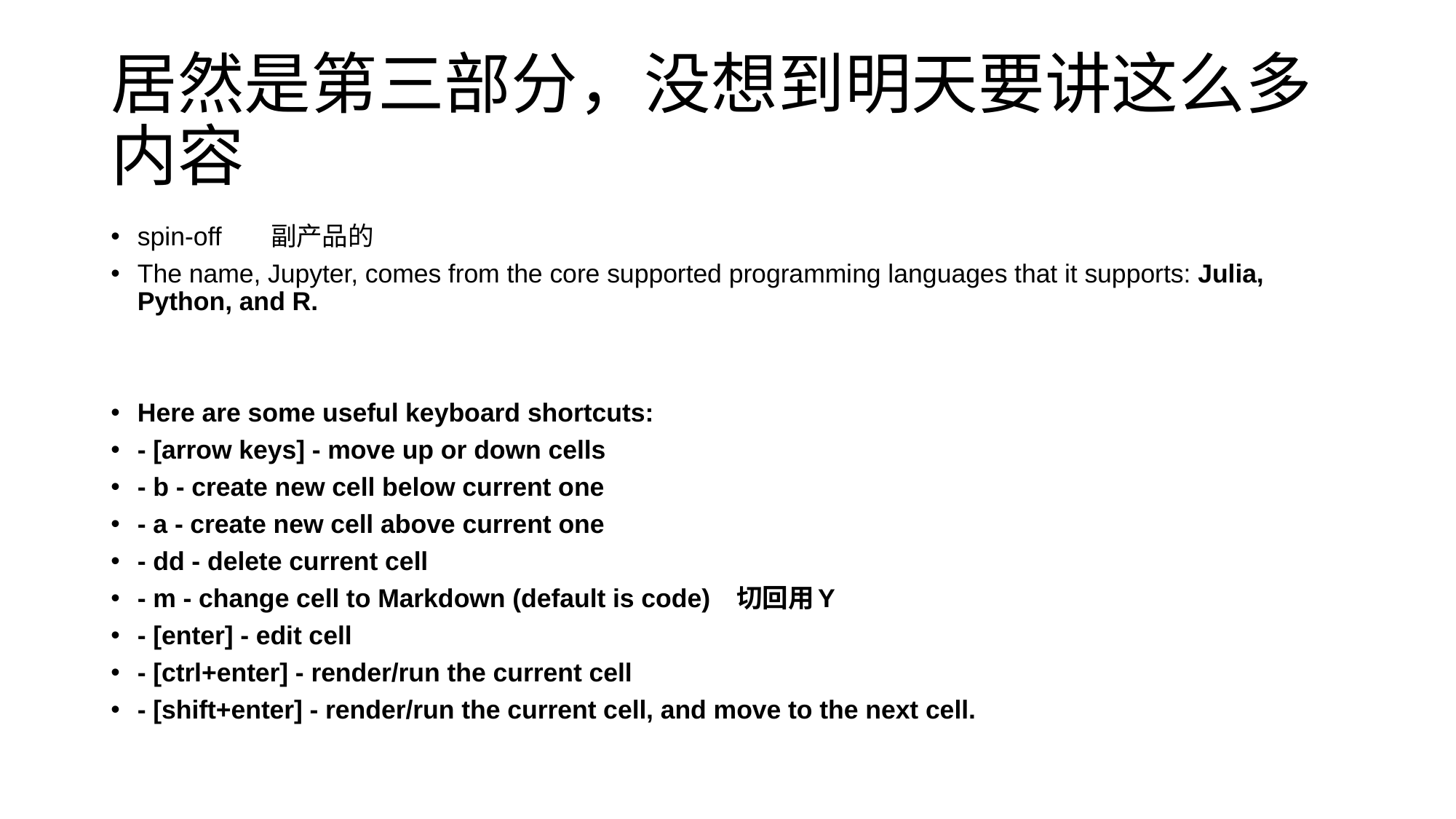

# 居然是第三部分，没想到明天要讲这么多内容
spin-off	副产品的
The name, Jupyter, comes from the core supported programming languages that it supports: Julia, Python, and R.

Here are some useful keyboard shortcuts:
- [arrow keys] - move up or down cells
- b - create new cell below current one
- a - create new cell above current one
- dd - delete current cell
- m - change cell to Markdown (default is code)				切回用Y
- [enter] - edit cell
- [ctrl+enter] - render/run the current cell
- [shift+enter] - render/run the current cell, and move to the next cell.